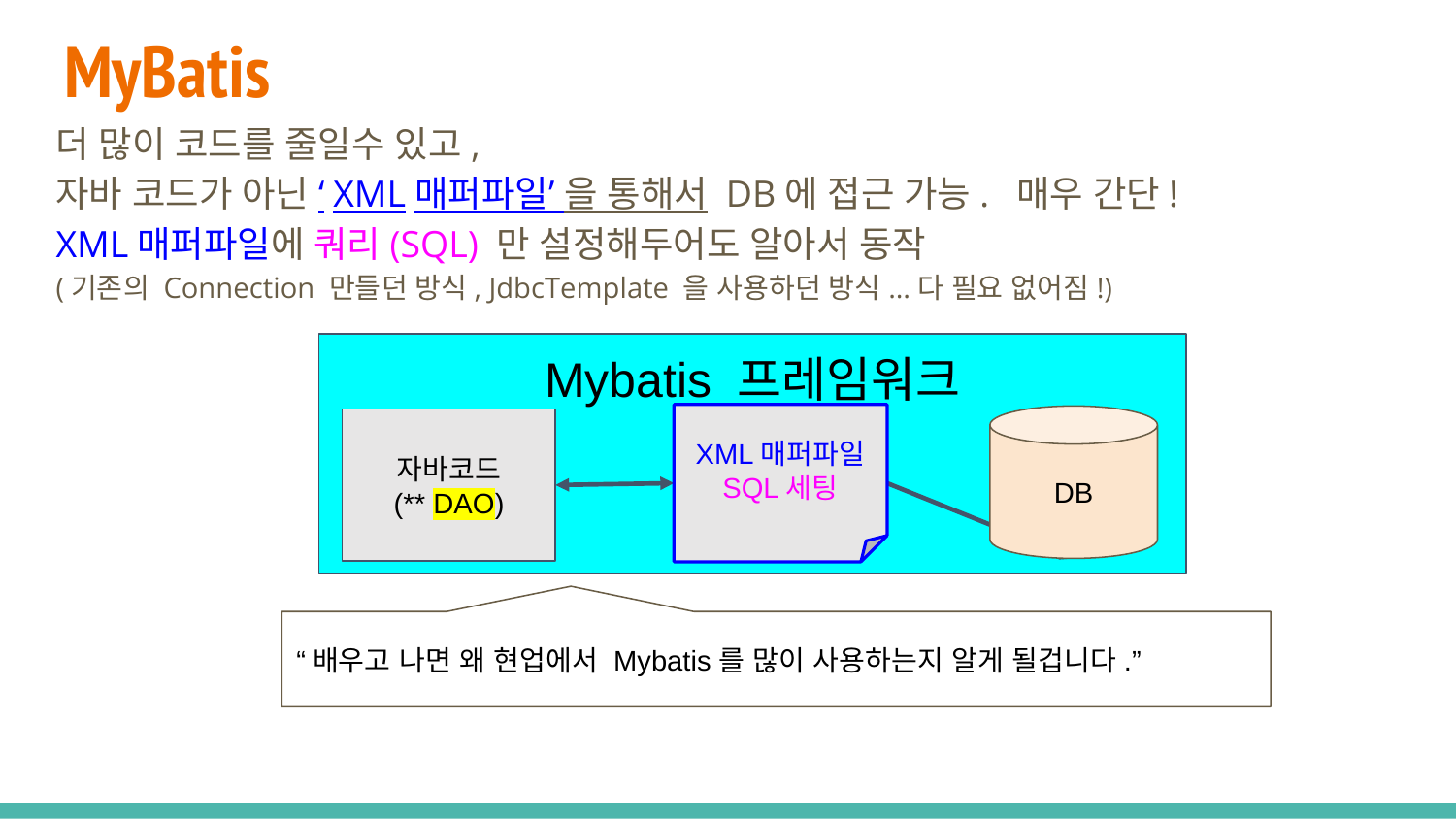

# MyBatis
더 많이 코드를 줄일수 있고,
자바 코드가 아닌 ‘XML매퍼파일’ 을 통해서 DB에 접근 가능.  매우 간단!
XML매퍼파일에 쿼리(SQL) 만 설정해두어도 알아서 동작
(기존의 Connection 만들던 방식, JdbcTemplate 을 사용하던 방식 … 다 필요 없어짐!)
Mybatis 프레임워크
XML매퍼파일
SQL세팅
DB
자바코드
(** DAO)
“배우고 나면 왜 현업에서 Mybatis를 많이 사용하는지 알게 될겁니다.”